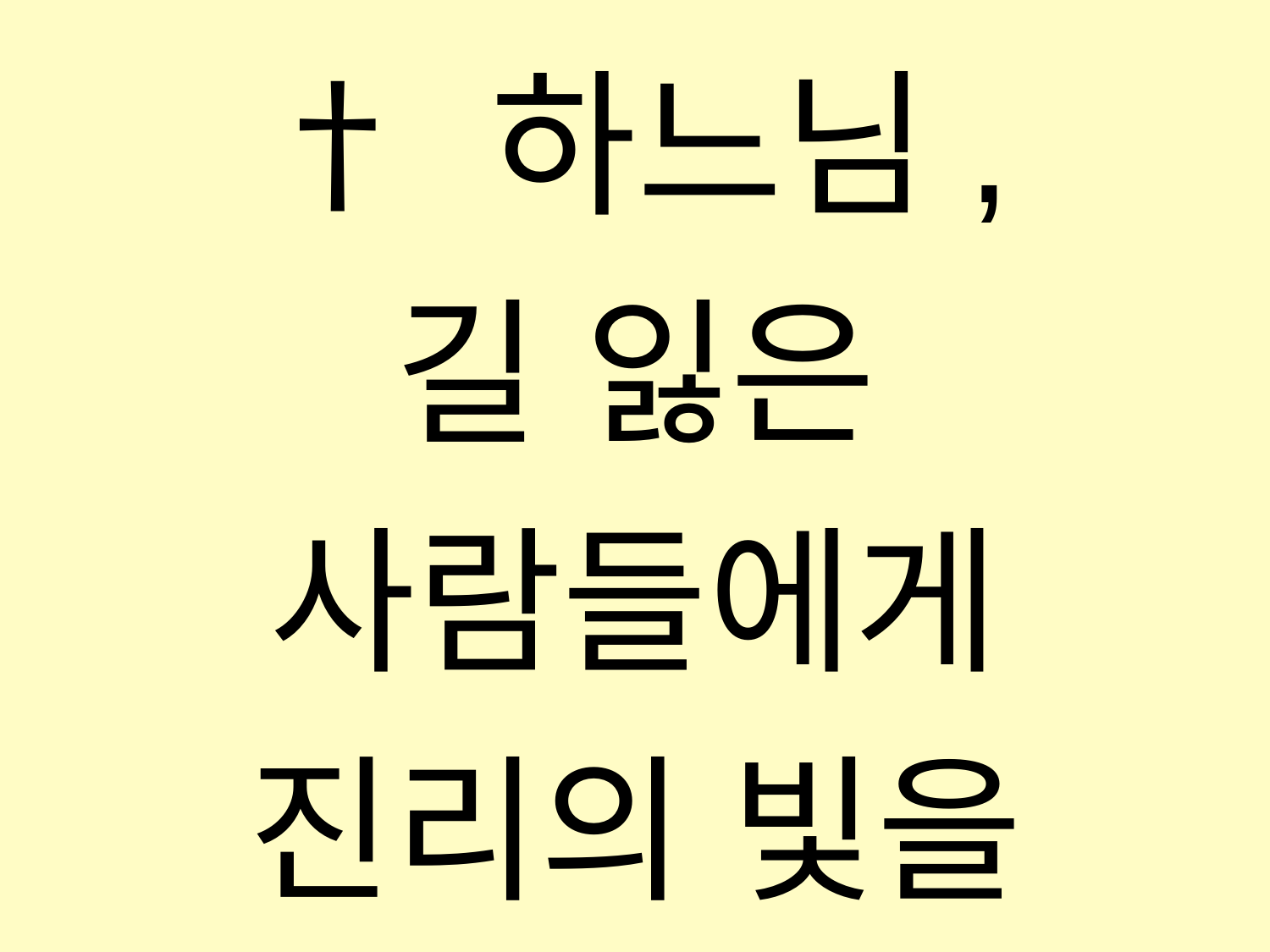

† 하느님,
길 잃은 사람들에게
진리의 빛을 비추시어
올바른 길을 돌아오게 하시니